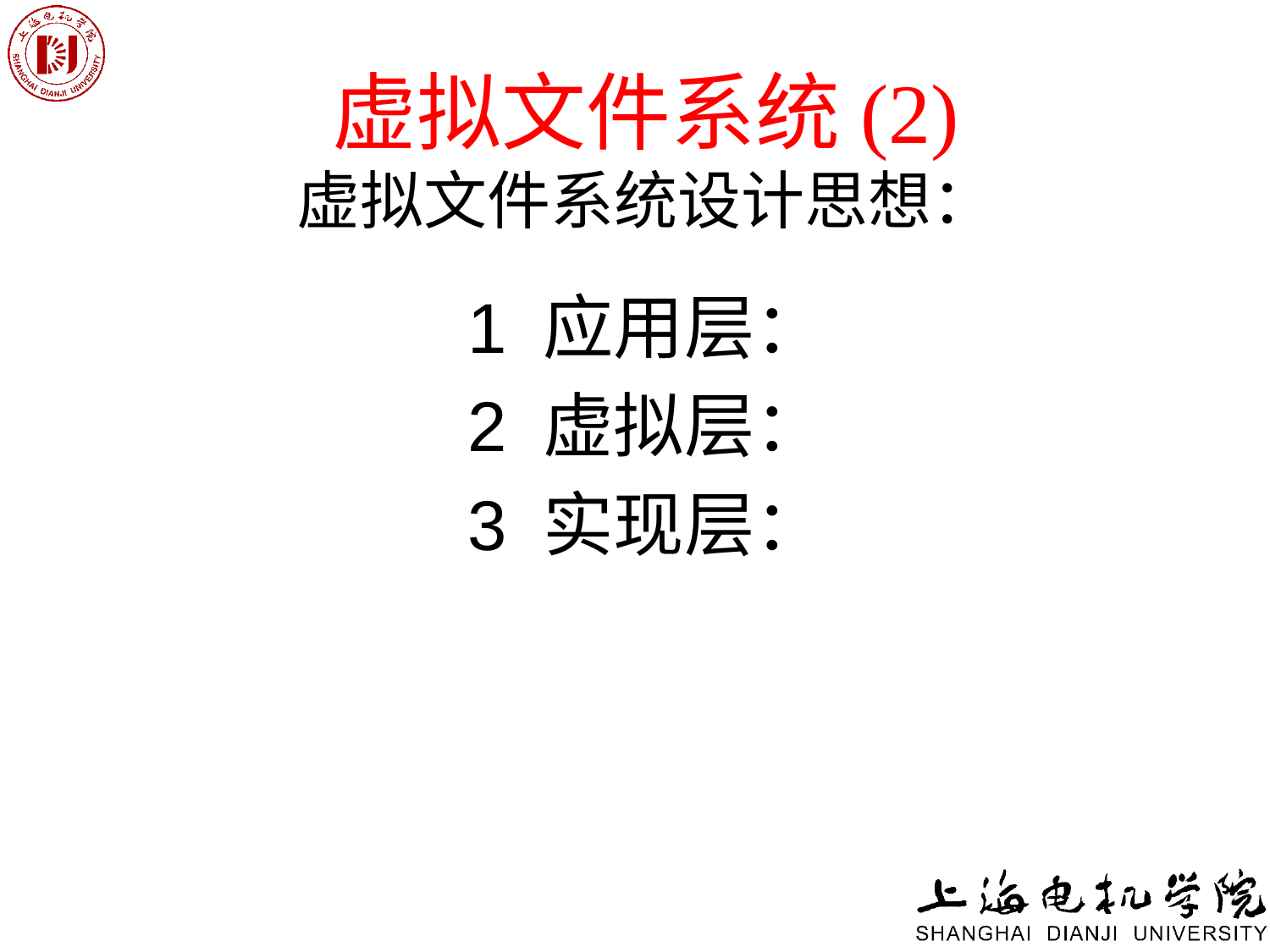

# 虚拟文件系统(2) 虚拟文件系统设计思想：
1 应用层：
2 虚拟层：
3 实现层：